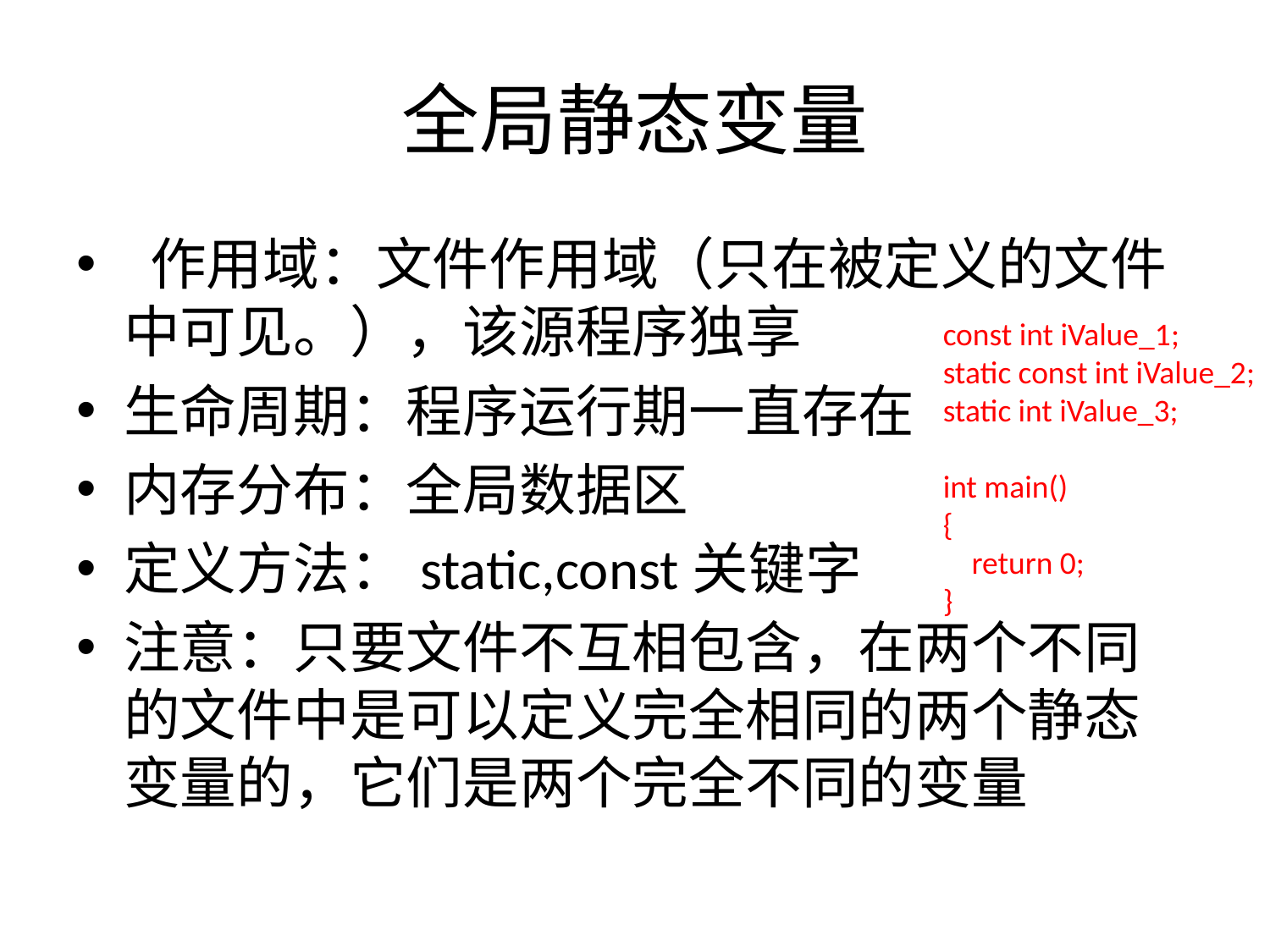

# 全局静态变量
 作用域：文件作用域（只在被定义的文件中可见。），该源程序独享
生命周期：程序运行期一直存在
内存分布：全局数据区
定义方法：static,const关键字
注意：只要文件不互相包含，在两个不同的文件中是可以定义完全相同的两个静态变量的，它们是两个完全不同的变量

const int iValue_1;
static const int iValue_2;
static int iValue_3;

int main()
{
    return 0;
}